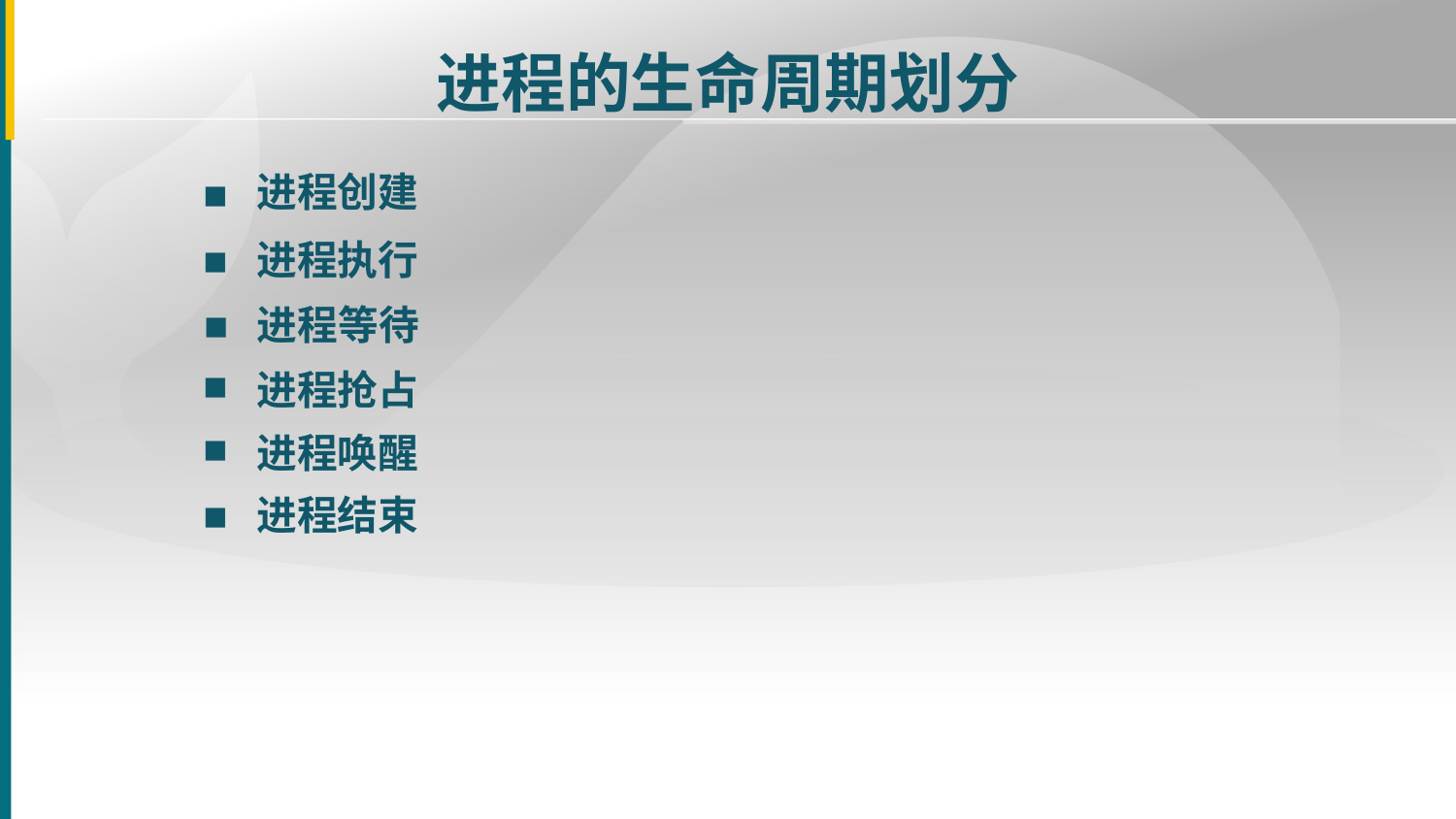

进程的生命周期划分
进程创建
■
■
进程执行
■
进程等待
■
进程抢占
■
进程唤醒
■
进程结束